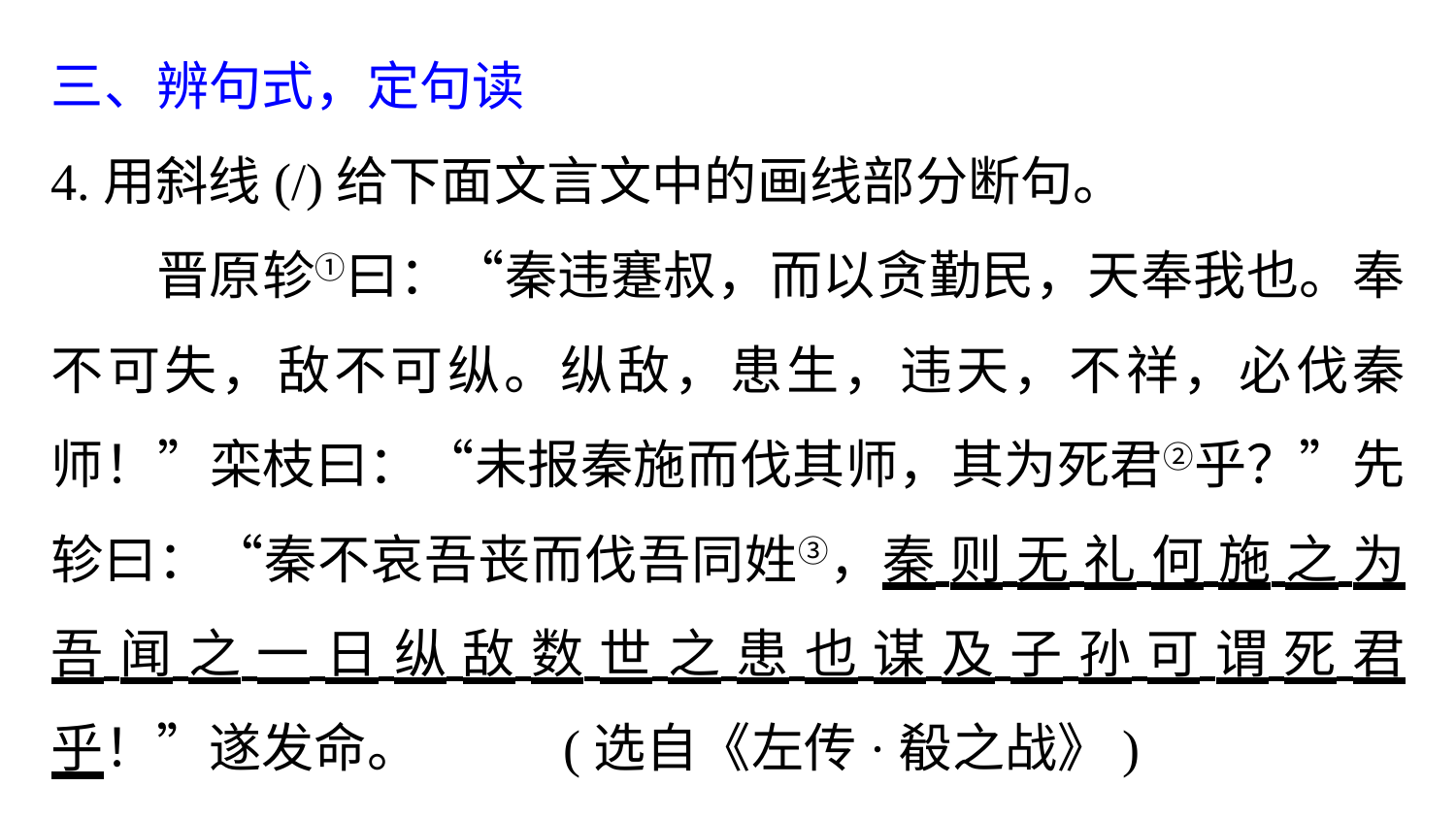

三、辨句式，定句读
4.用斜线(/)给下面文言文中的画线部分断句。
晋原轸①曰：“秦违蹇叔，而以贪勤民，天奉我也。奉不可失，敌不可纵。纵敌，患生，违天，不祥，必伐秦师！”栾枝曰：“未报秦施而伐其师，其为死君②乎？”先轸曰：“秦不哀吾丧而伐吾同姓③，秦 则 无 礼 何 施 之 为 吾 闻 之 一 日 纵 敌 数 世 之 患 也 谋 及 子 孙 可 谓 死 君 乎！”遂发命。           (选自《左传·殽之战》)